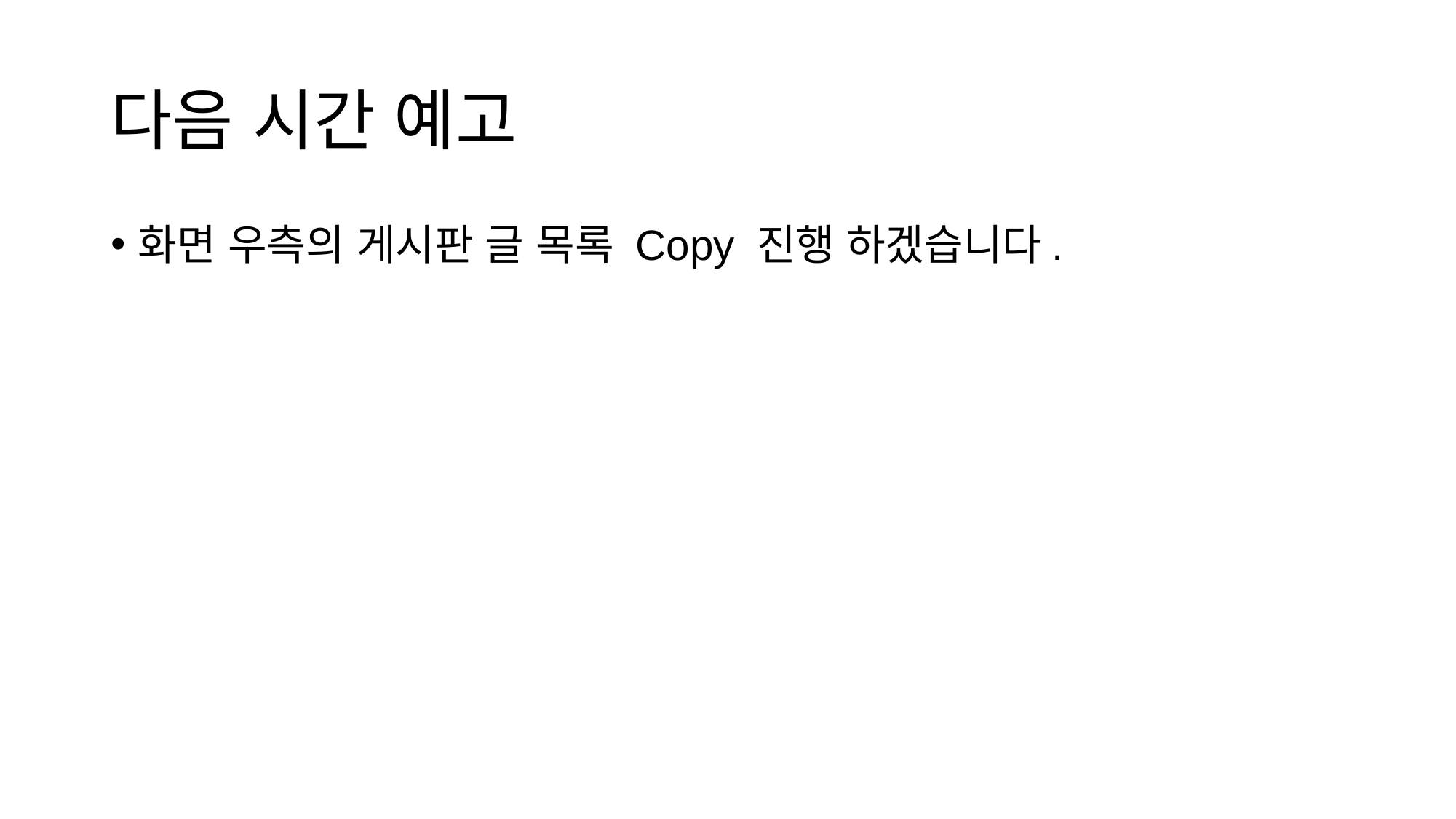

# 다음 시간 예고
화면 우측의 게시판 글 목록 Copy 진행 하겠습니다.